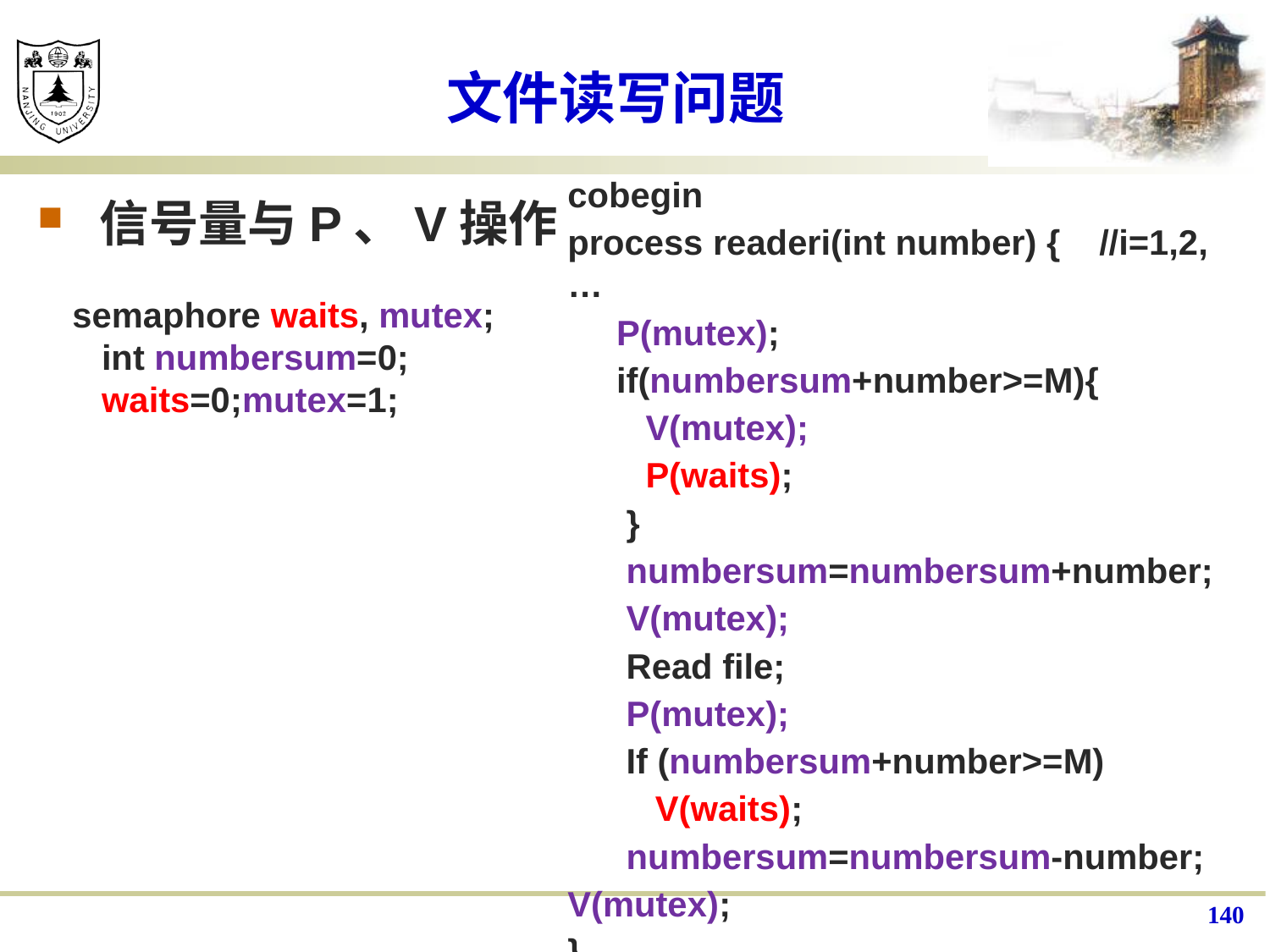

# 文件读写问题
cobegin
process readeri(int number) {    //i=1,2,…
     P(mutex);
     if(numbersum+number>=M){
        V(mutex);
        P(waits);
      }
      numbersum=numbersum+number;
      V(mutex);
      Read file;
      P(mutex);
      If (numbersum+number>=M)
         V(waits);
      numbersum=numbersum-number;
V(mutex);
}
coend

信号量与P、V操作
semaphore waits, mutex;
   int numbersum=0;
   waits=0;mutex=1;

140